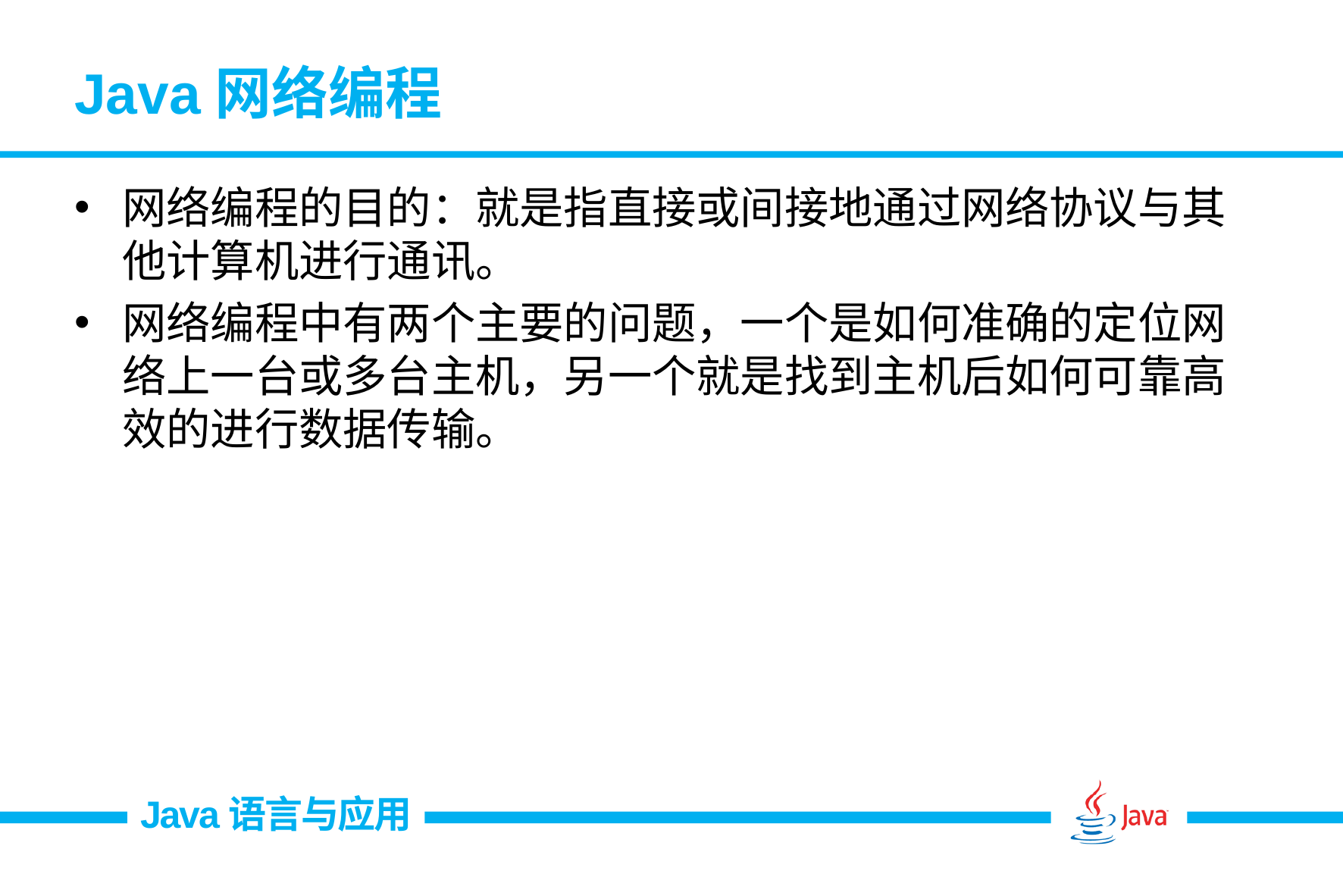

# Java网络编程

网络编程的目的：就是指直接或间接地通过网络协议与其他计算机进行通讯。
网络编程中有两个主要的问题，一个是如何准确的定位网络上一台或多台主机，另一个就是找到主机后如何可靠高效的进行数据传输。